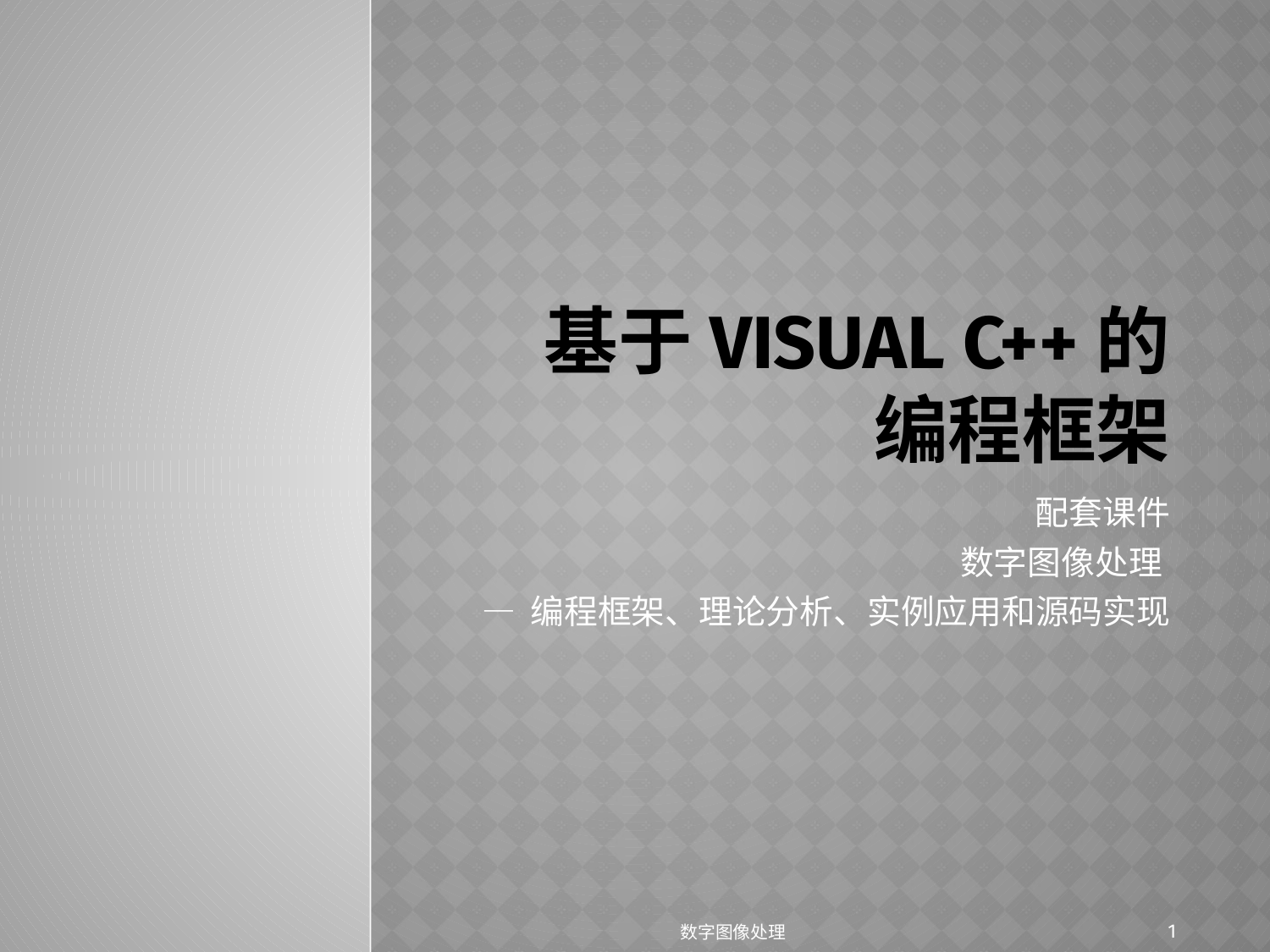

# 基于Visual C++的 编程框架
配套课件
数字图像处理
— 编程框架、理论分析、实例应用和源码实现
1
数字图像处理